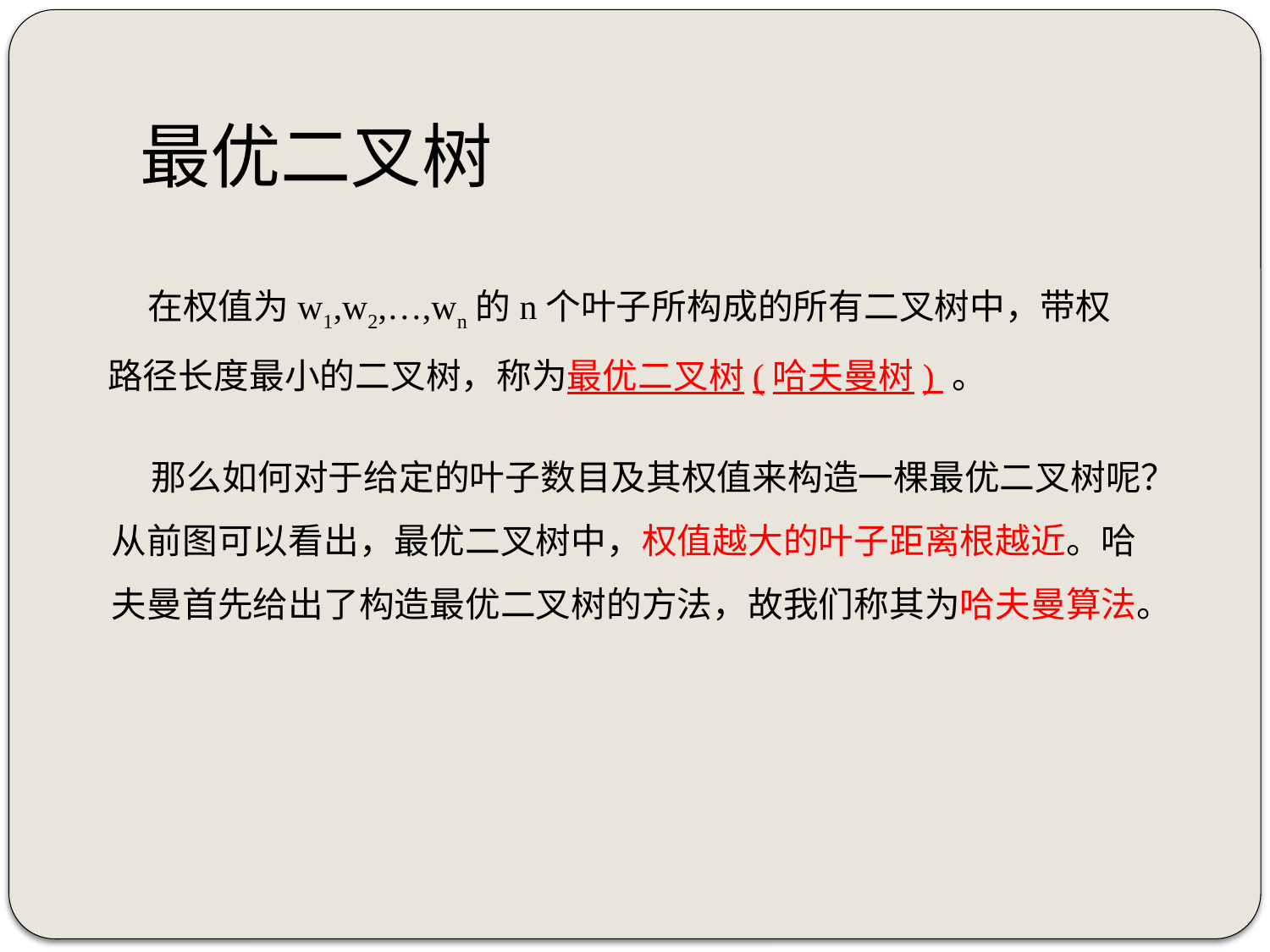

最优二叉树
    在权值为w1,w2,…,wn的n个叶子所构成的所有二叉树中，带权路径长度最小的二叉树，称为最优二叉树(哈夫曼树) 。
    那么如何对于给定的叶子数目及其权值来构造一棵最优二叉树呢？从前图可以看出，最优二叉树中，权值越大的叶子距离根越近。哈夫曼首先给出了构造最优二叉树的方法，故我们称其为哈夫曼算法。